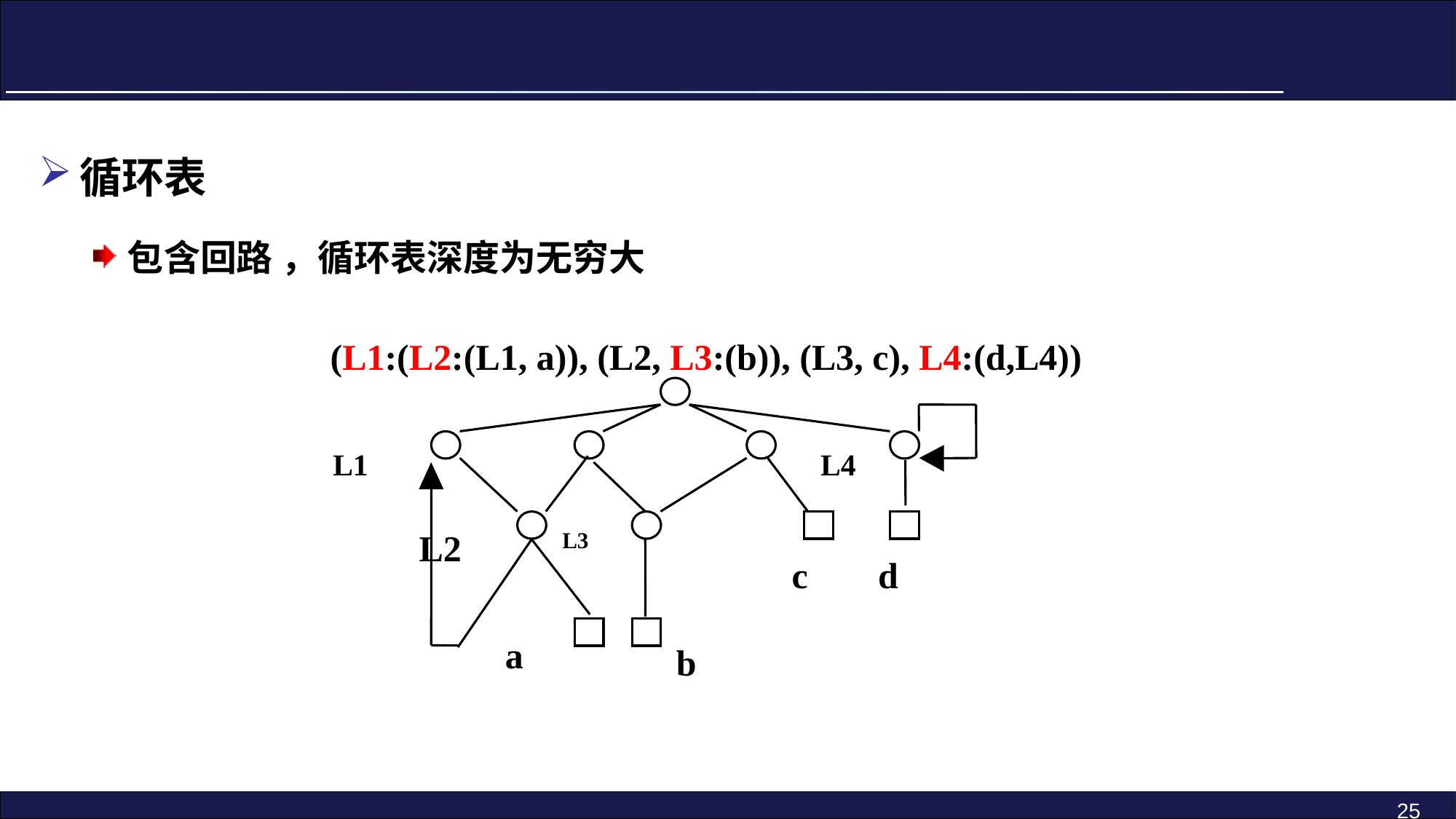

循环表
包含回路 ，循环表深度为无穷大

(L1:(L2:(L1, a)), (L2, L3:(b)), (L3, c), L4:(d,L4))

L1

L4

L2

L3

c
d

a
b

25